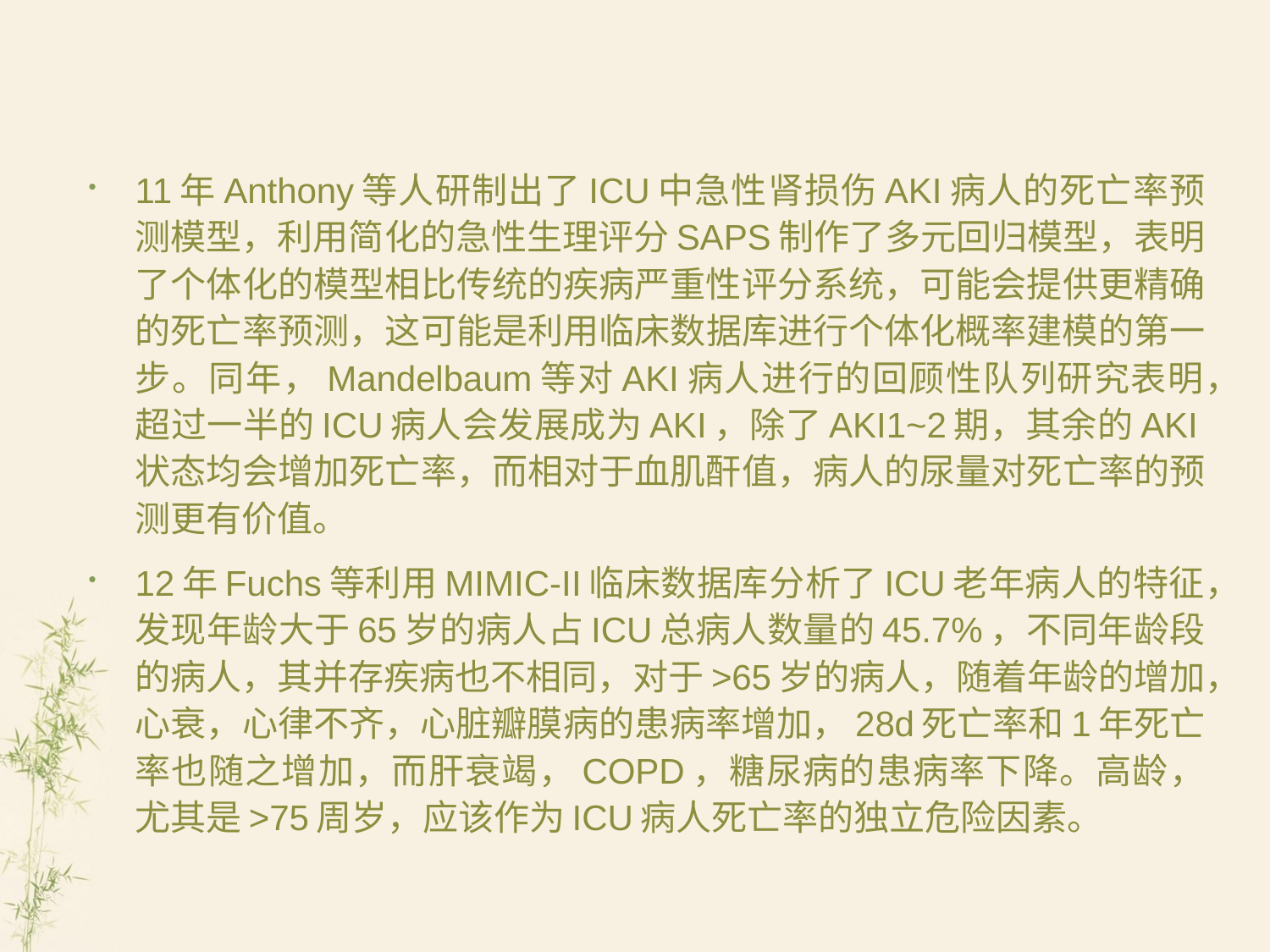

#
11年Anthony等人研制出了ICU中急性肾损伤AKI病人的死亡率预测模型，利用简化的急性生理评分SAPS制作了多元回归模型，表明了个体化的模型相比传统的疾病严重性评分系统，可能会提供更精确的死亡率预测，这可能是利用临床数据库进行个体化概率建模的第一步。同年，Mandelbaum等对AKI病人进行的回顾性队列研究表明，超过一半的ICU病人会发展成为AKI，除了AKI1~2期，其余的AKI状态均会增加死亡率，而相对于血肌酐值，病人的尿量对死亡率的预测更有价值。
12年Fuchs等利用MIMIC-II临床数据库分析了ICU老年病人的特征，发现年龄大于65岁的病人占ICU总病人数量的45.7%，不同年龄段的病人，其并存疾病也不相同，对于>65岁的病人，随着年龄的增加，心衰，心律不齐，心脏瓣膜病的患病率增加，28d死亡率和1年死亡率也随之增加，而肝衰竭，COPD，糖尿病的患病率下降。高龄，尤其是>75周岁，应该作为ICU病人死亡率的独立危险因素。